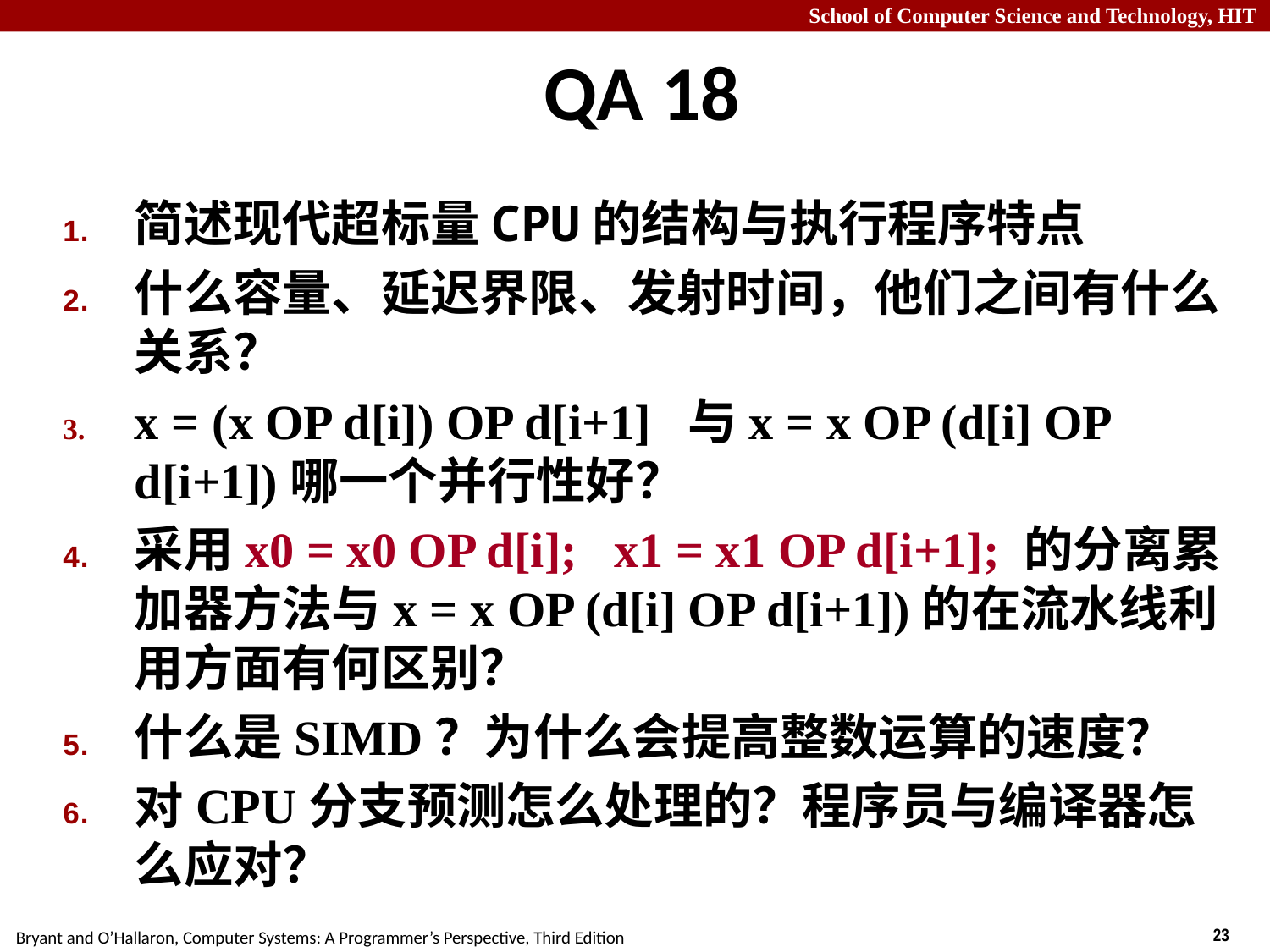

# QA 18
简述现代超标量CPU的结构与执行程序特点
什么容量、延迟界限、发射时间，他们之间有什么关系？
x = (x OP d[i]) OP d[i+1]  与x = x OP (d[i] OP d[i+1])哪一个并行性好？
采用x0 = x0 OP d[i];   x1 = x1 OP d[i+1]; 的分离累加器方法与x = x OP (d[i] OP d[i+1])的在流水线利用方面有何区别？
什么是SIMD？为什么会提高整数运算的速度？
对CPU分支预测怎么处理的？程序员与编译器怎么应对？